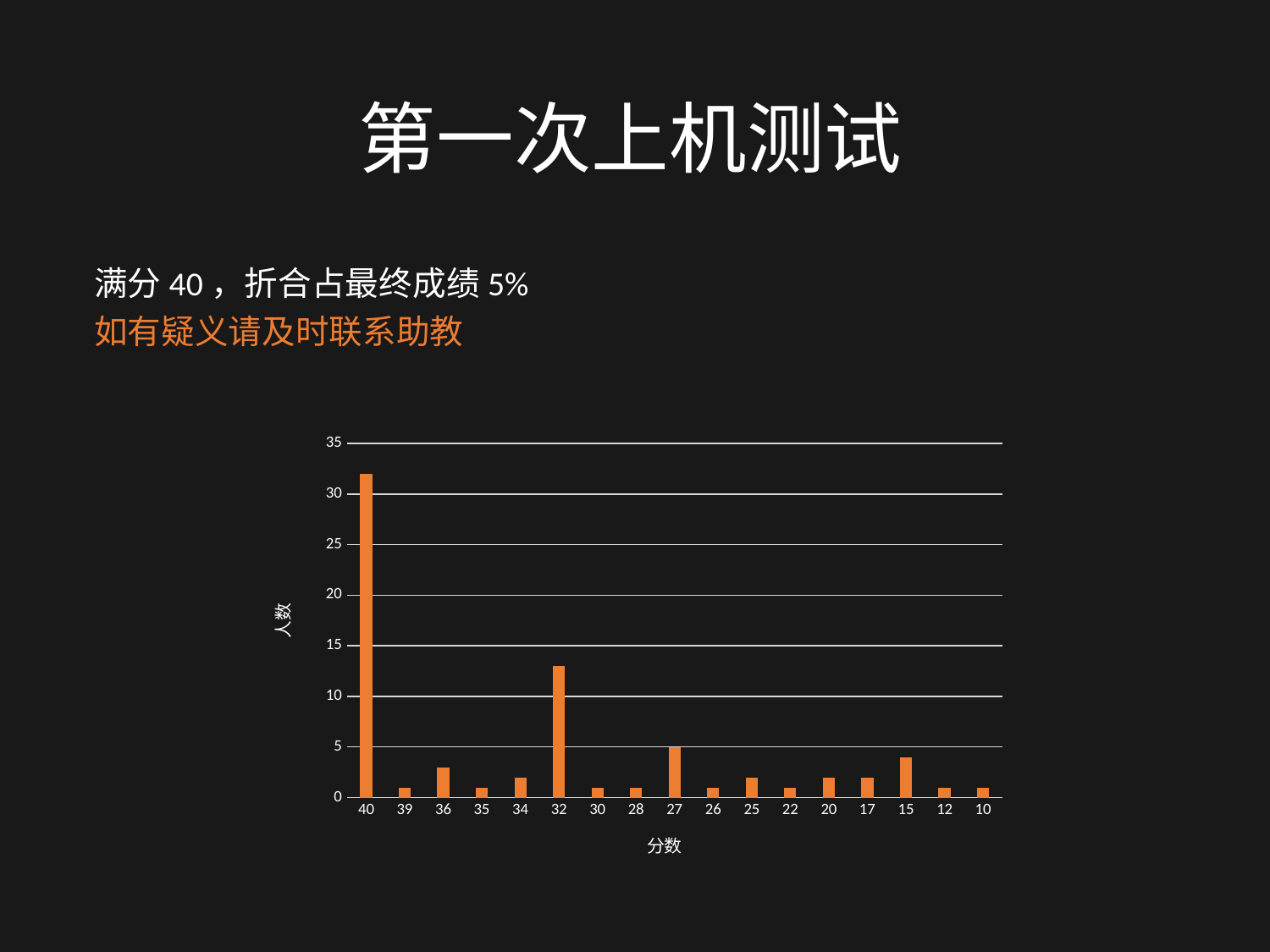

# 第一次上机测试
满分40，折合占最终成绩5%
如有疑义请及时联系助教

### Chart

| Category | 人数 |
|---|---|
| 40 | 32.0 |
| 39 | 1.0 |
| 36 | 3.0 |
| 35 | 1.0 |
| 34 | 2.0 |
| 32 | 13.0 |
| 30 | 1.0 |
| 28 | 1.0 |
| 27 | 5.0 |
| 26 | 1.0 |
| 25 | 2.0 |
| 22 | 1.0 |
| 20 | 2.0 |
| 17 | 2.0 |
| 15 | 4.0 |
| 12 | 1.0 |
| 10 | 1.0 |